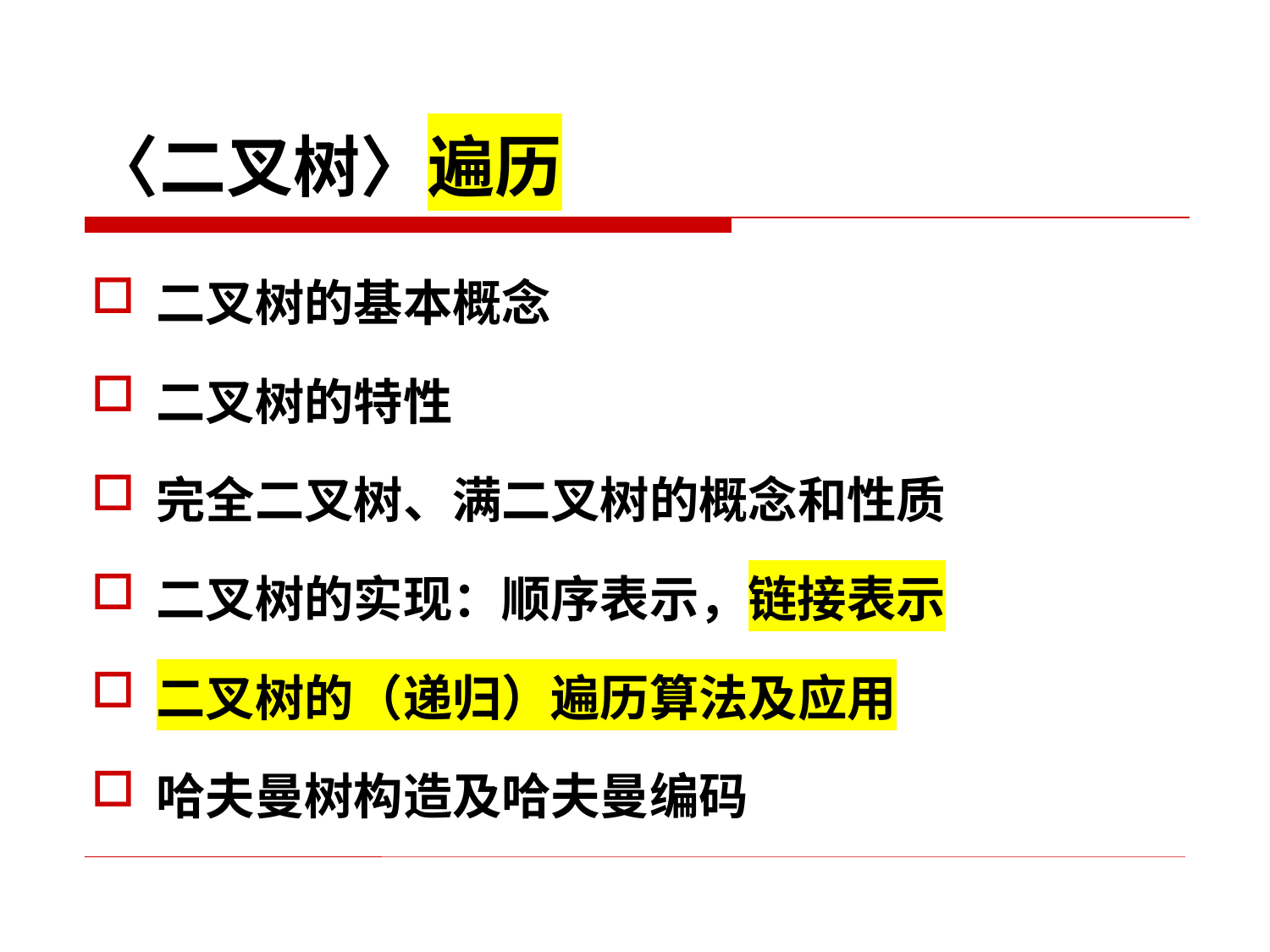

# 〈二叉树〉遍历
二叉树的基本概念
二叉树的特性
完全二叉树、满二叉树的概念和性质
二叉树的实现：顺序表示，链接表示
二叉树的（递归）遍历算法及应用
哈夫曼树构造及哈夫曼编码